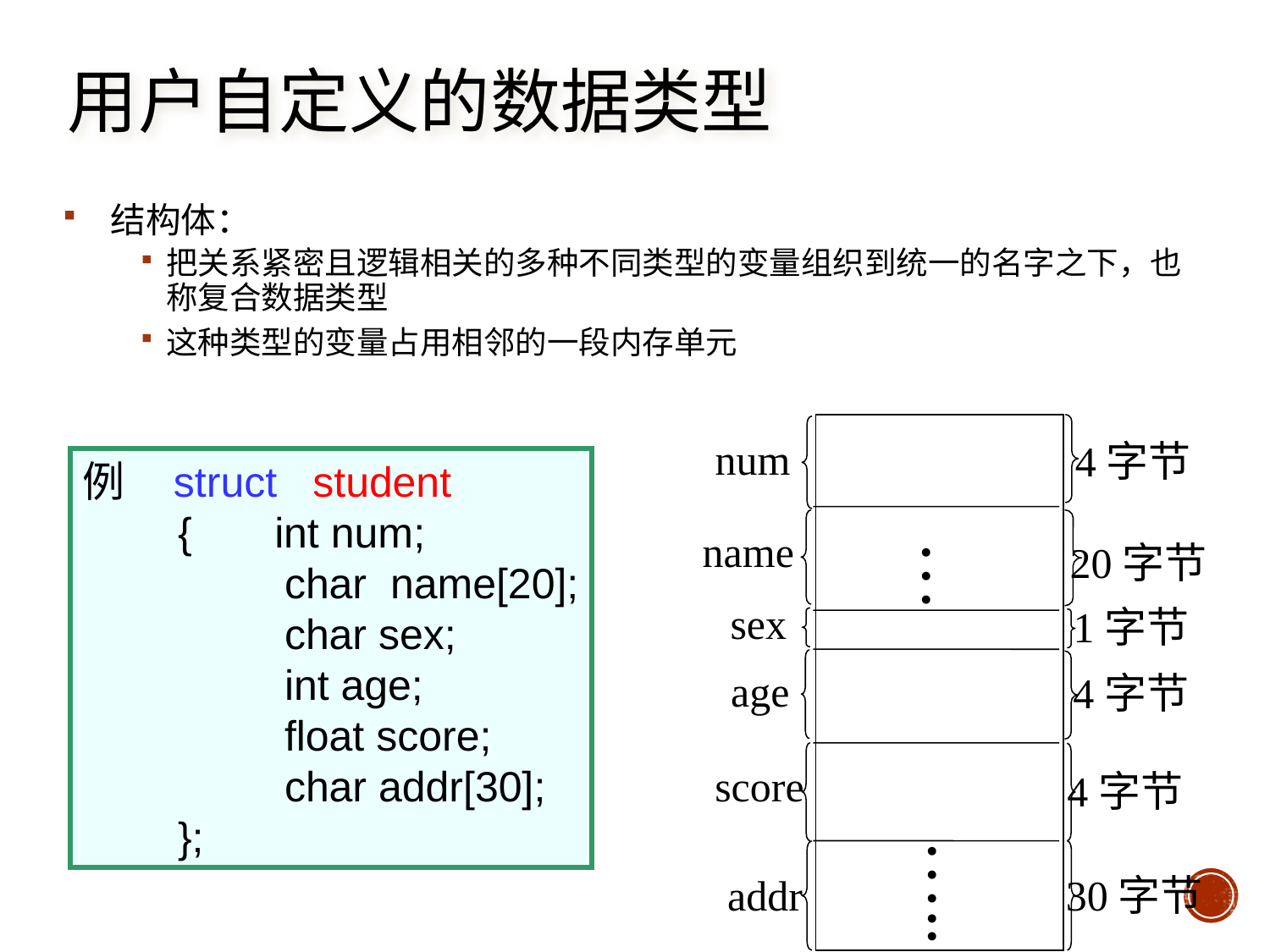

# 用户自定义的数据类型
结构体：
把关系紧密且逻辑相关的多种不同类型的变量组织到统一的名字之下，也称复合数据类型
这种类型的变量占用相邻的一段内存单元

num
4字节

name
…
20字节
sex
1字节

age
4字节

score
4字节
…..

addr
30字节
例    struct   student
        {       int num;
                 char  name[20];
                 char sex;
                 int age;
                 float score;
                 char addr[30];
        };
11